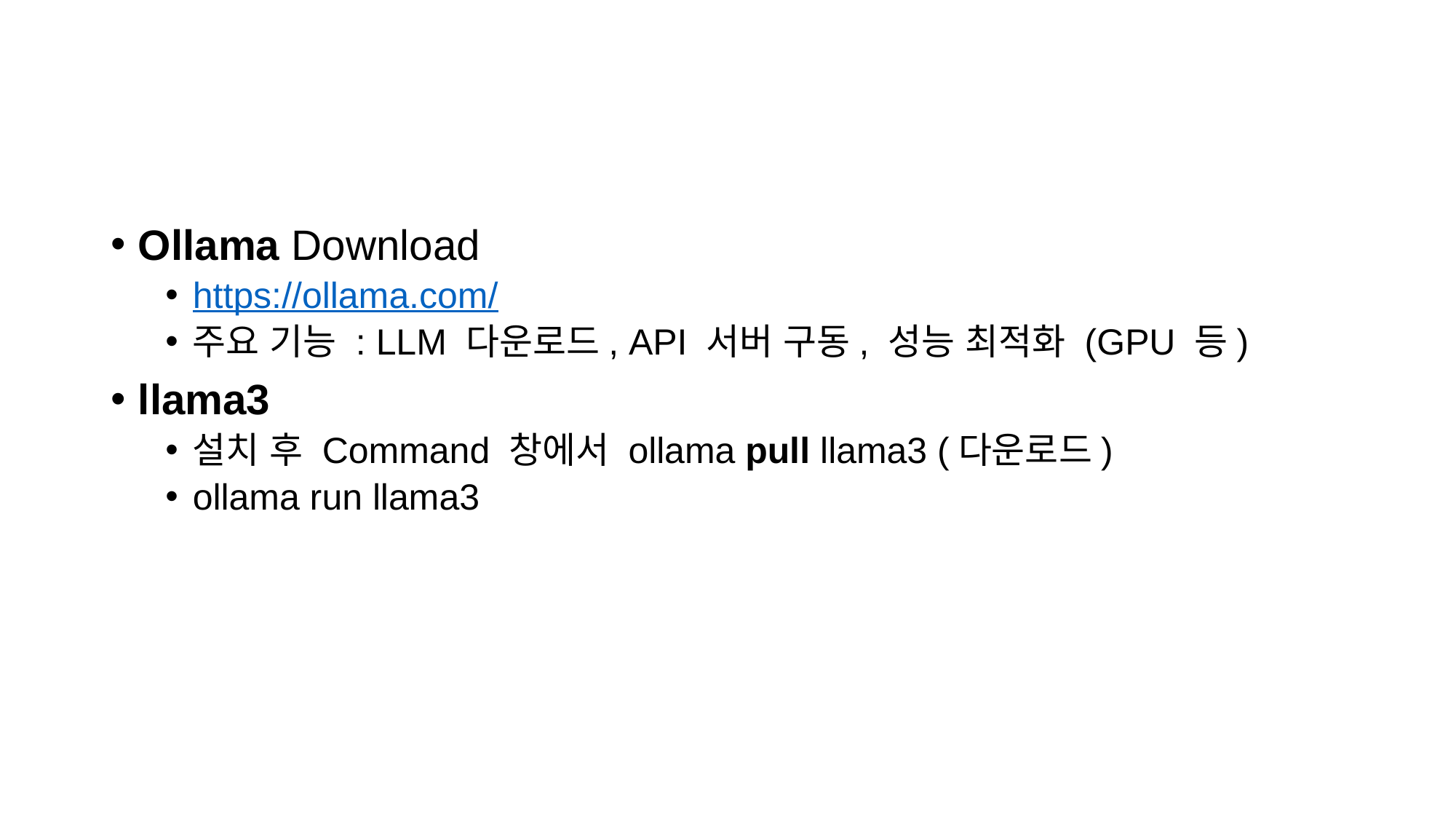

#
Ollama Download
https://ollama.com/
주요 기능 : LLM 다운로드, API 서버 구동, 성능 최적화 (GPU 등)
llama3
설치 후 Command 창에서 ollama pull llama3 (다운로드)
ollama run llama3